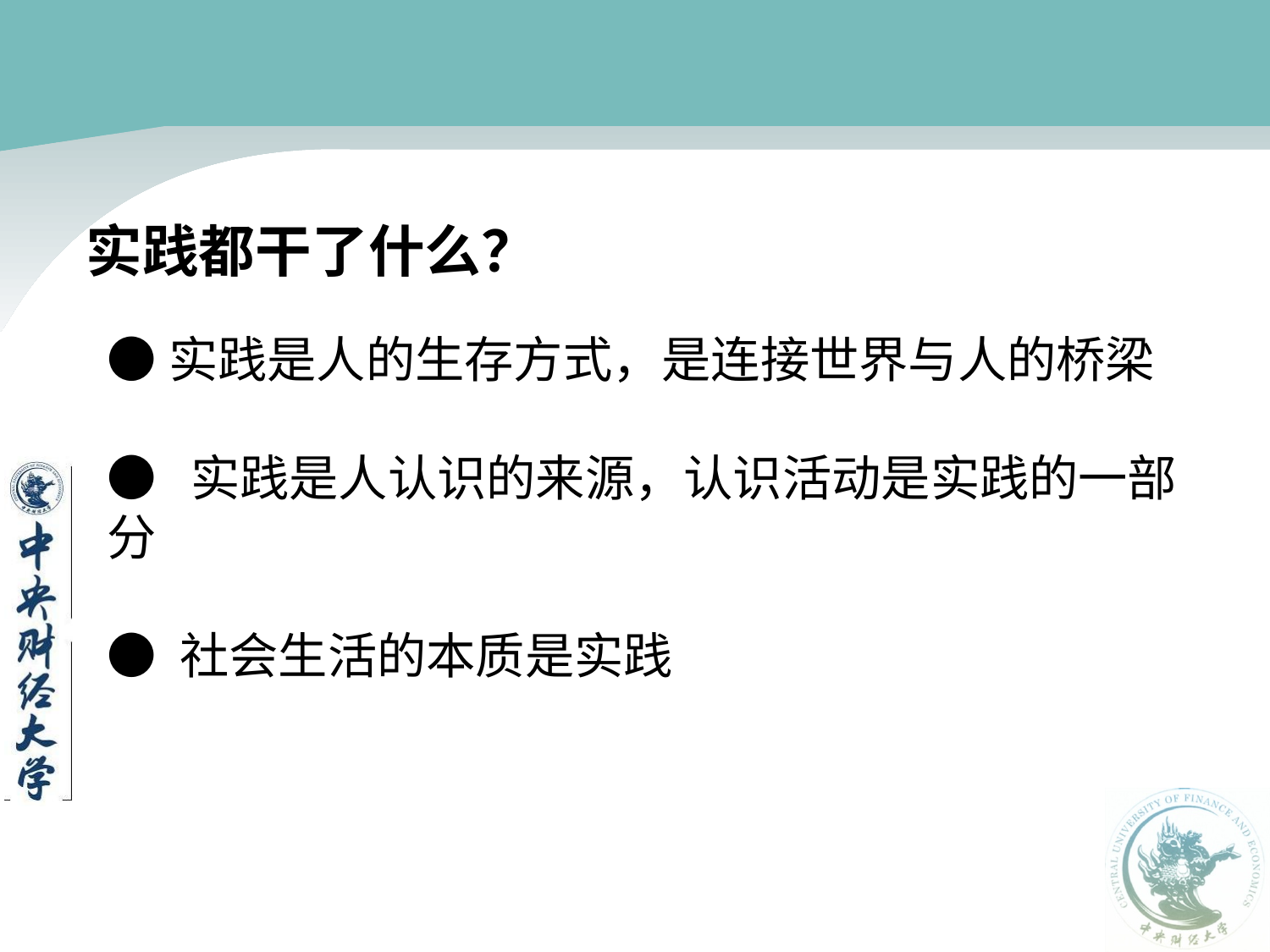

实践都干了什么？

●实践是人的生存方式，是连接世界与人的桥梁

●  实践是人认识的来源，认识活动是实践的一部分

● 社会生活的本质是实践